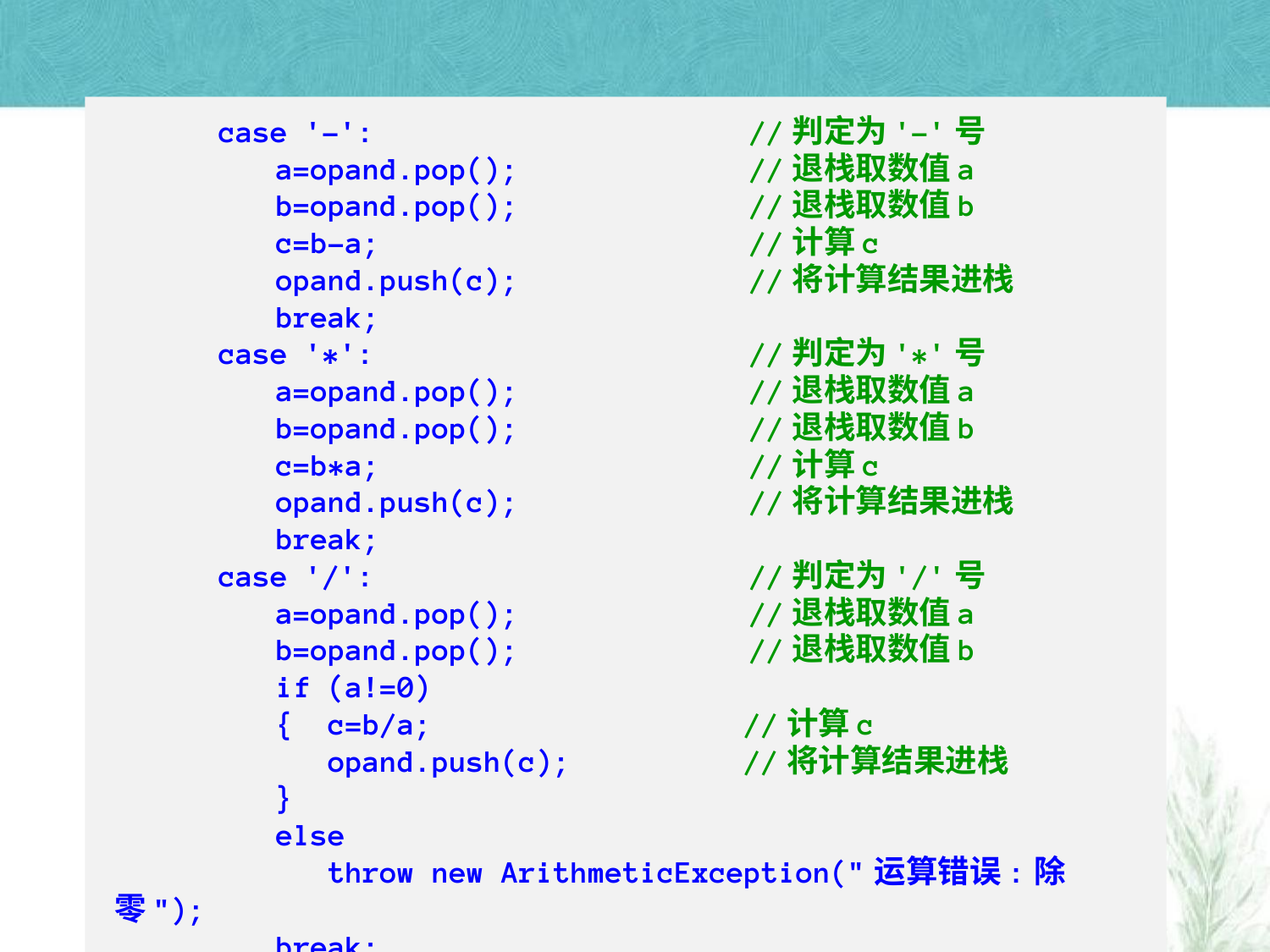

case '-':			//判定为'-'号
	  a=opand.pop();		//退栈取数值a
	  b=opand.pop();		//退栈取数值b
	  c=b-a;			//计算c
	  opand.push(c);		//将计算结果进栈
	  break;
      case '*':			//判定为'*'号
	  a=opand.pop();		//退栈取数值a
	  b=opand.pop();		//退栈取数值b
	  c=b*a;			//计算c
	  opand.push(c);		//将计算结果进栈
	  break;
      case '/':			//判定为'/'号
	  a=opand.pop();		//退栈取数值a
	  b=opand.pop();		//退栈取数值b
	  if (a!=0)
	  {  c=b/a;		       //计算c
	     opand.push(c);	       //将计算结果进栈
	  }
	  else
	     throw new ArithmeticException("运算错误:除零");
	  break;